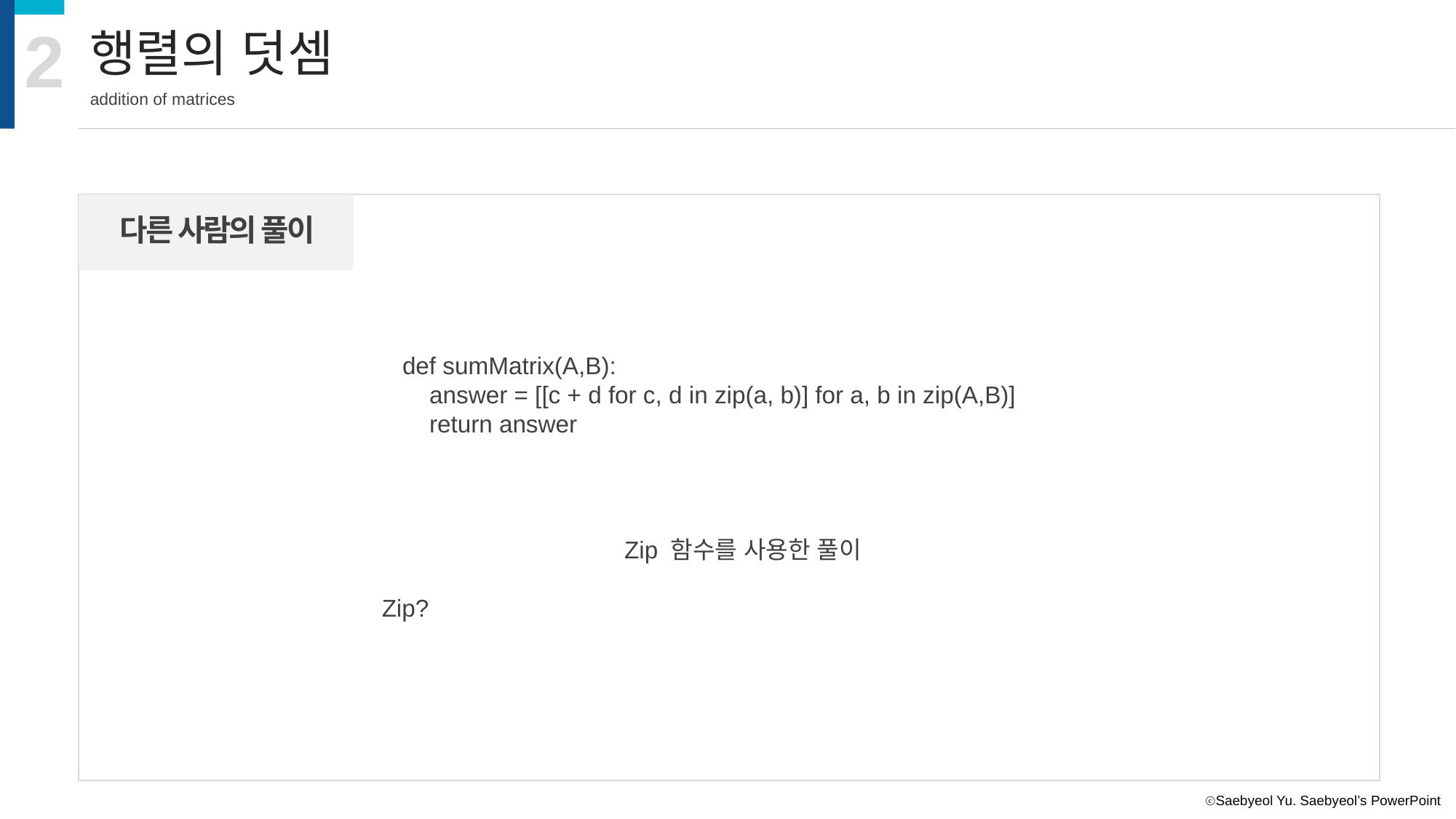

2
행렬의 덧셈
addition of matrices

다른 사람의 풀이
def sumMatrix(A,B):
    answer = [[c + d for c, d in zip(a, b)] for a, b in zip(A,B)]
    return answer
Zip 함수를 사용한 풀이

Zip?